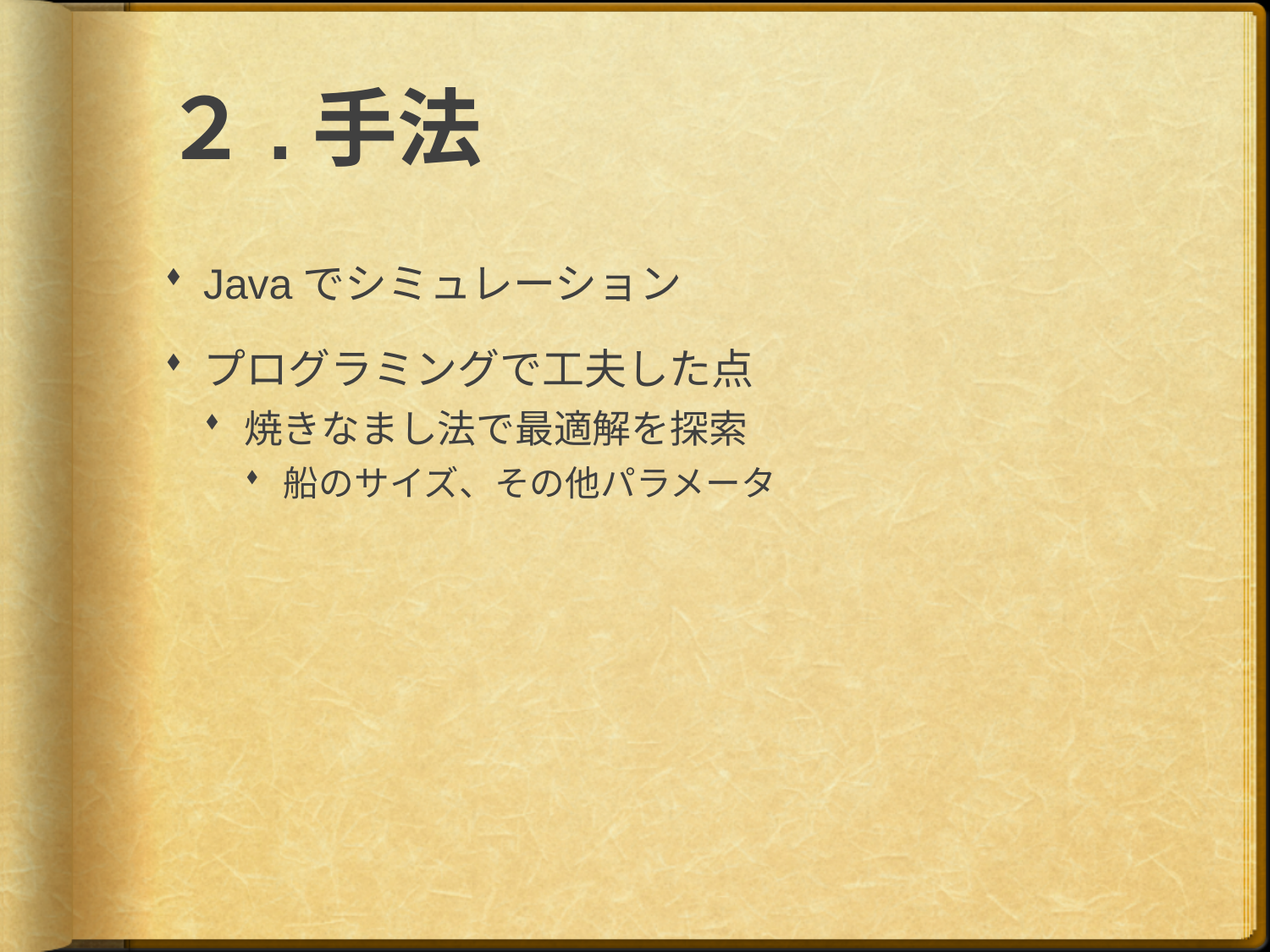

# ２.手法
Javaでシミュレーション
プログラミングで工夫した点
焼きなまし法で最適解を探索
船のサイズ、その他パラメータ